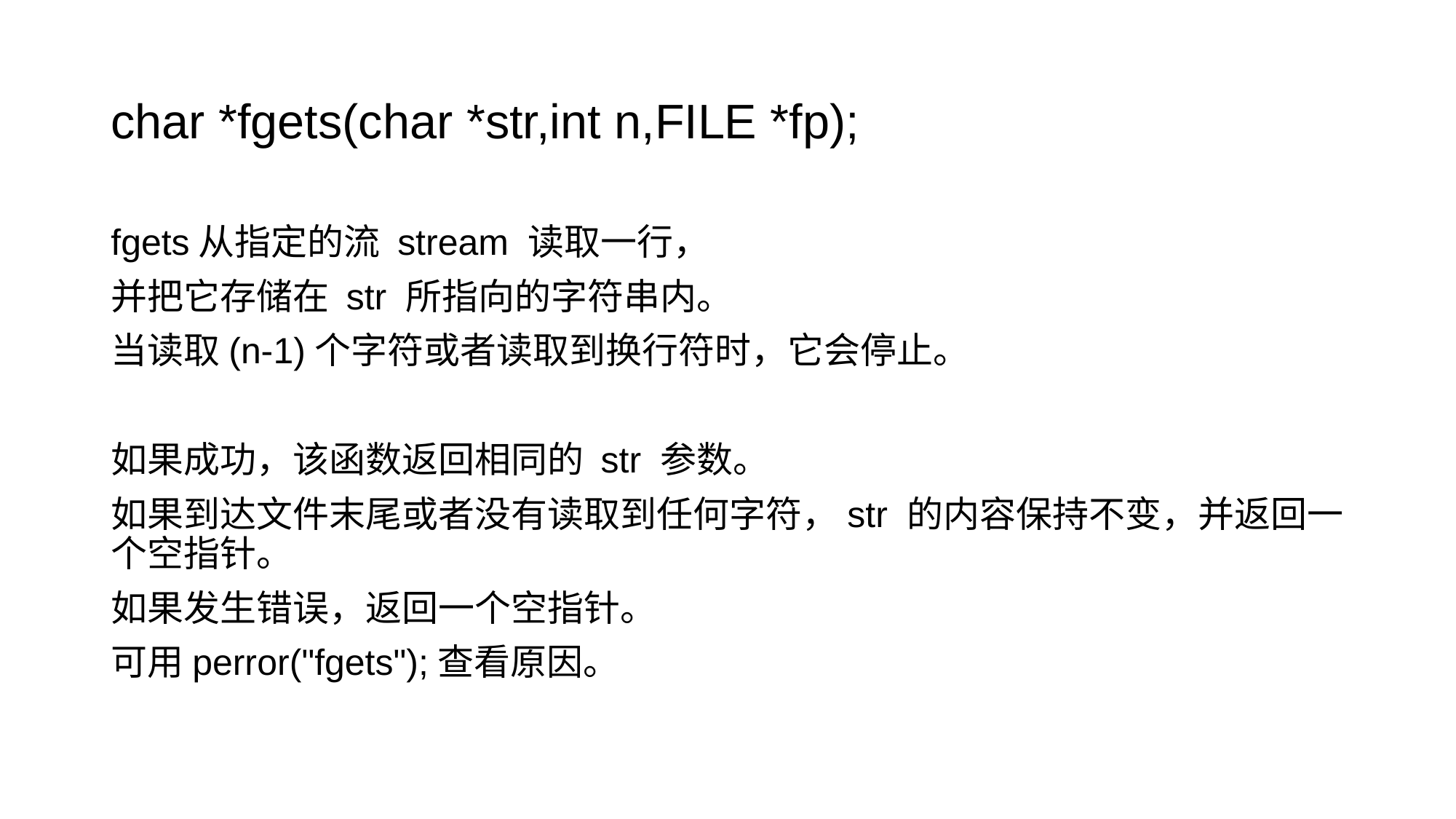

# char *fgets(char *str,int n,FILE *fp);
fgets从指定的流 stream 读取一行，
并把它存储在 str 所指向的字符串内。
当读取(n-1)个字符或者读取到换行符时，它会停止。

如果成功，该函数返回相同的 str 参数。
如果到达文件末尾或者没有读取到任何字符，str 的内容保持不变，并返回一个空指针。
如果发生错误，返回一个空指针。
可用perror("fgets");查看原因。